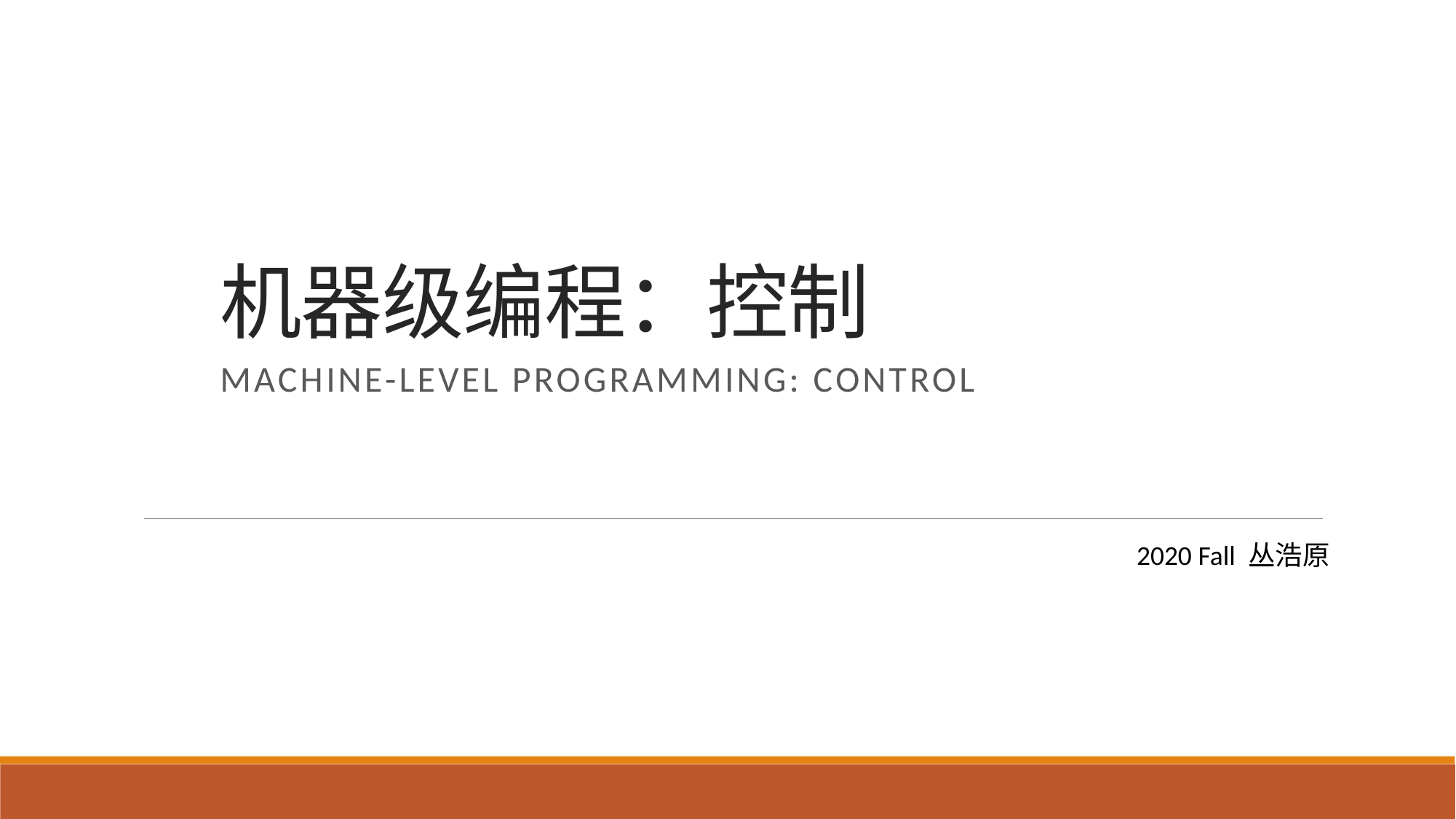

# 机器级编程：控制
Machine-level programming: control
2020 Fall 丛浩原